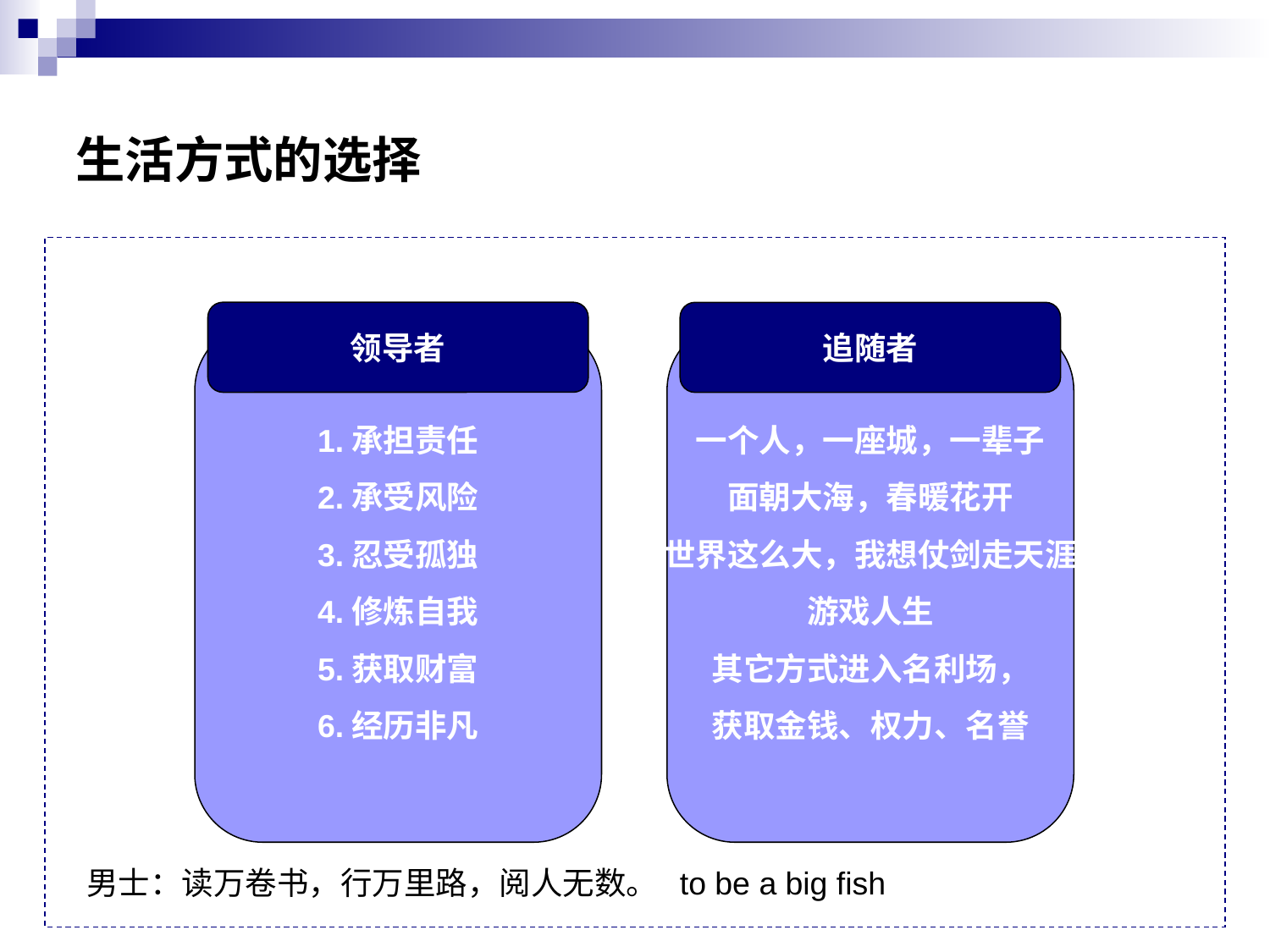

# 生活方式的选择

领导者
追随者

1.承担责任
2.承受风险
3.忍受孤独
4.修炼自我
5.获取财富
6.经历非凡

一个人，一座城，一辈子
面朝大海，春暖花开
世界这么大，我想仗剑走天涯
游戏人生
其它方式进入名利场，
获取金钱、权力、名誉

男士：读万卷书，行万里路，阅人无数。  to be a big fish